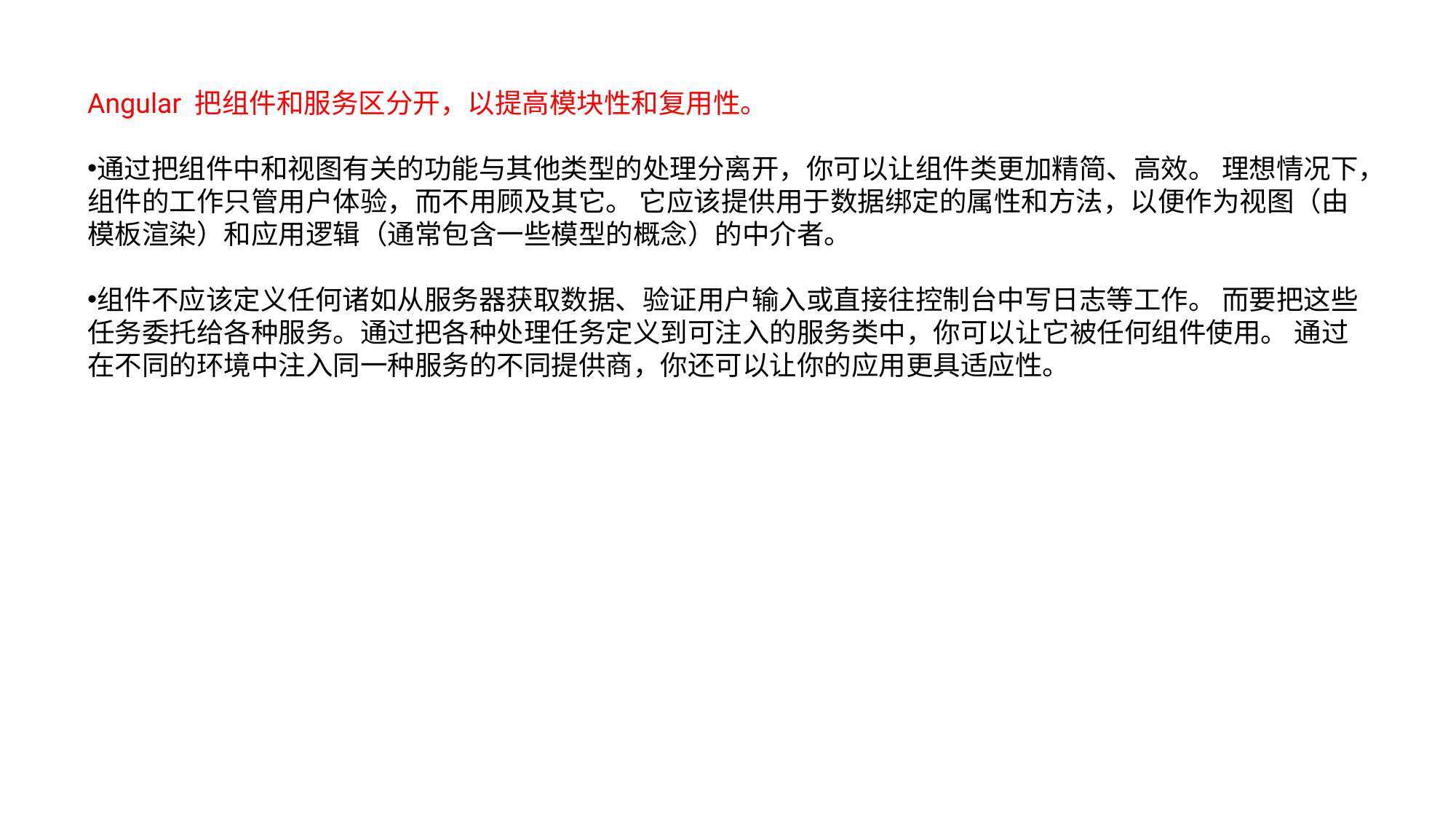

Angular 把组件和服务区分开，以提高模块性和复用性。

通过把组件中和视图有关的功能与其他类型的处理分离开，你可以让组件类更加精简、高效。 理想情况下，组件的工作只管用户体验，而不用顾及其它。 它应该提供用于数据绑定的属性和方法，以便作为视图（由模板渲染）和应用逻辑（通常包含一些模型的概念）的中介者。

组件不应该定义任何诸如从服务器获取数据、验证用户输入或直接往控制台中写日志等工作。 而要把这些任务委托给各种服务。通过把各种处理任务定义到可注入的服务类中，你可以让它被任何组件使用。 通过在不同的环境中注入同一种服务的不同提供商，你还可以让你的应用更具适应性。